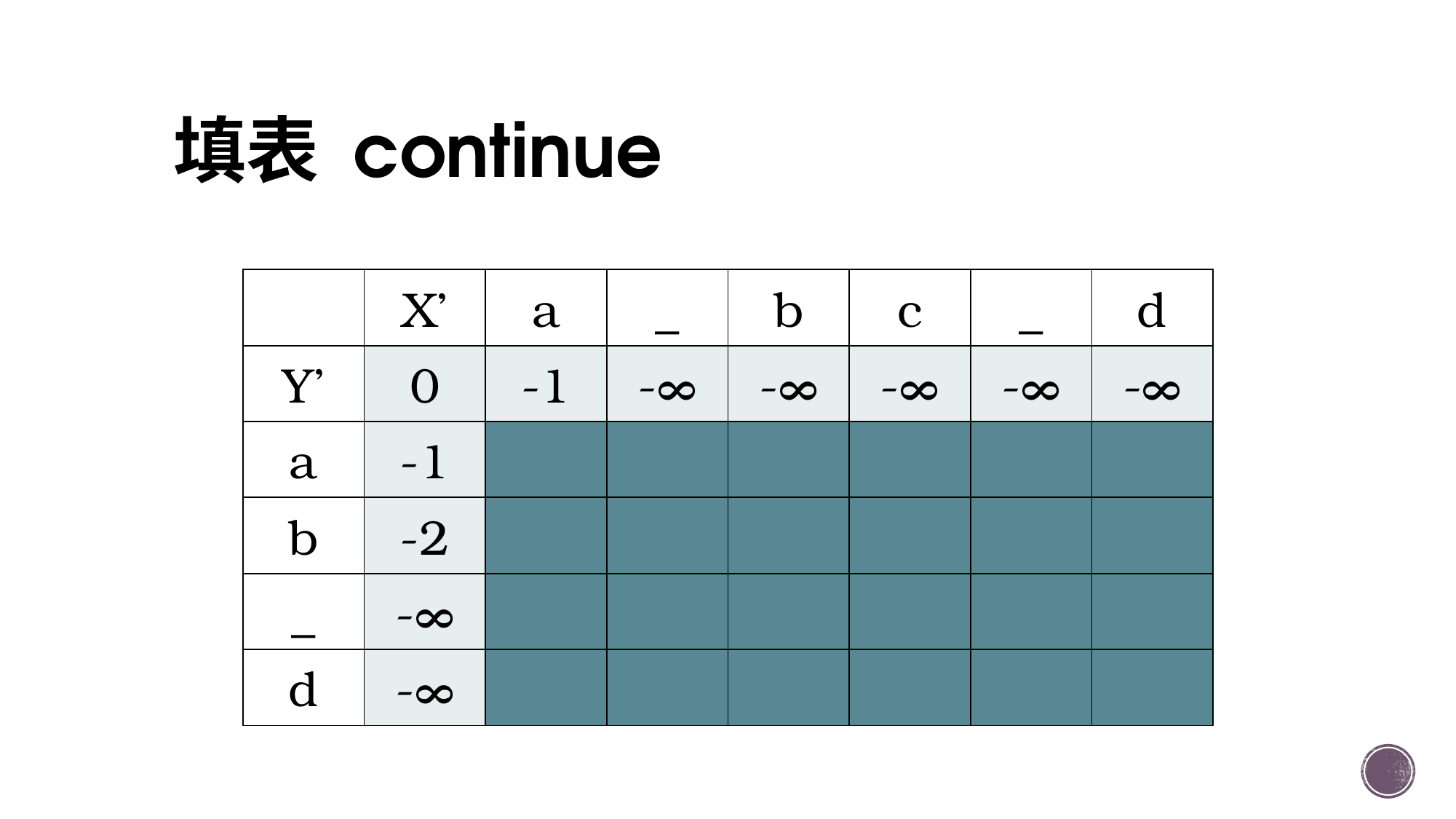

# 填表 continue
|  | X’ | a | \_ | b | c | \_ | d |
| --- | --- | --- | --- | --- | --- | --- | --- |
| Y’ | 0 | -1 | -∞ | -∞ | -∞ | -∞ | -∞ |
| a | -1 |  |  |  |  |  |  |
| b | -2 |  |  |  |  |  |  |
| \_ | -∞ |  |  |  |  |  |  |
| d | -∞ |  |  |  |  |  |  |